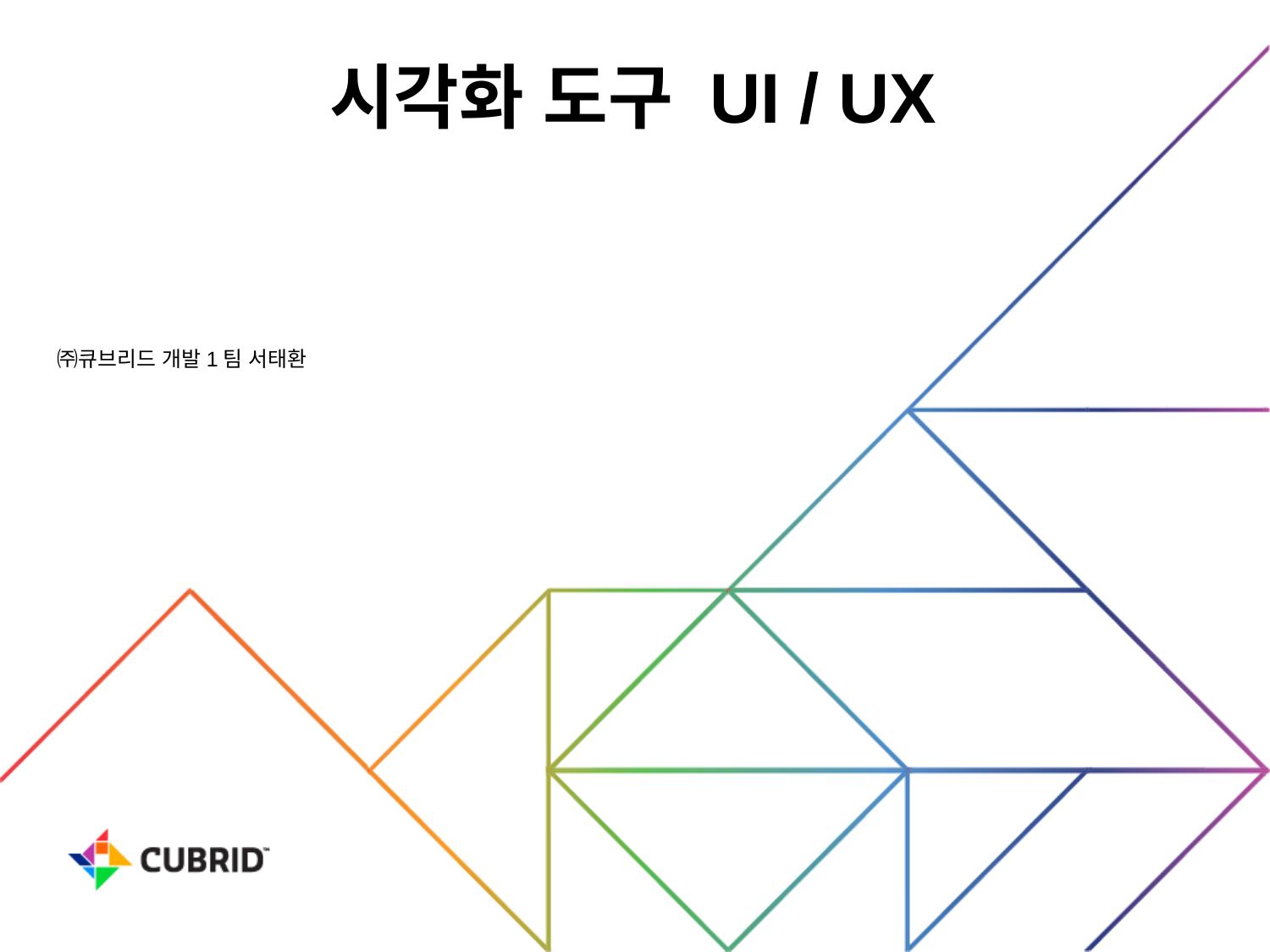

시각화 도구 UI / UX

㈜큐브리드 개발1팀 서태환